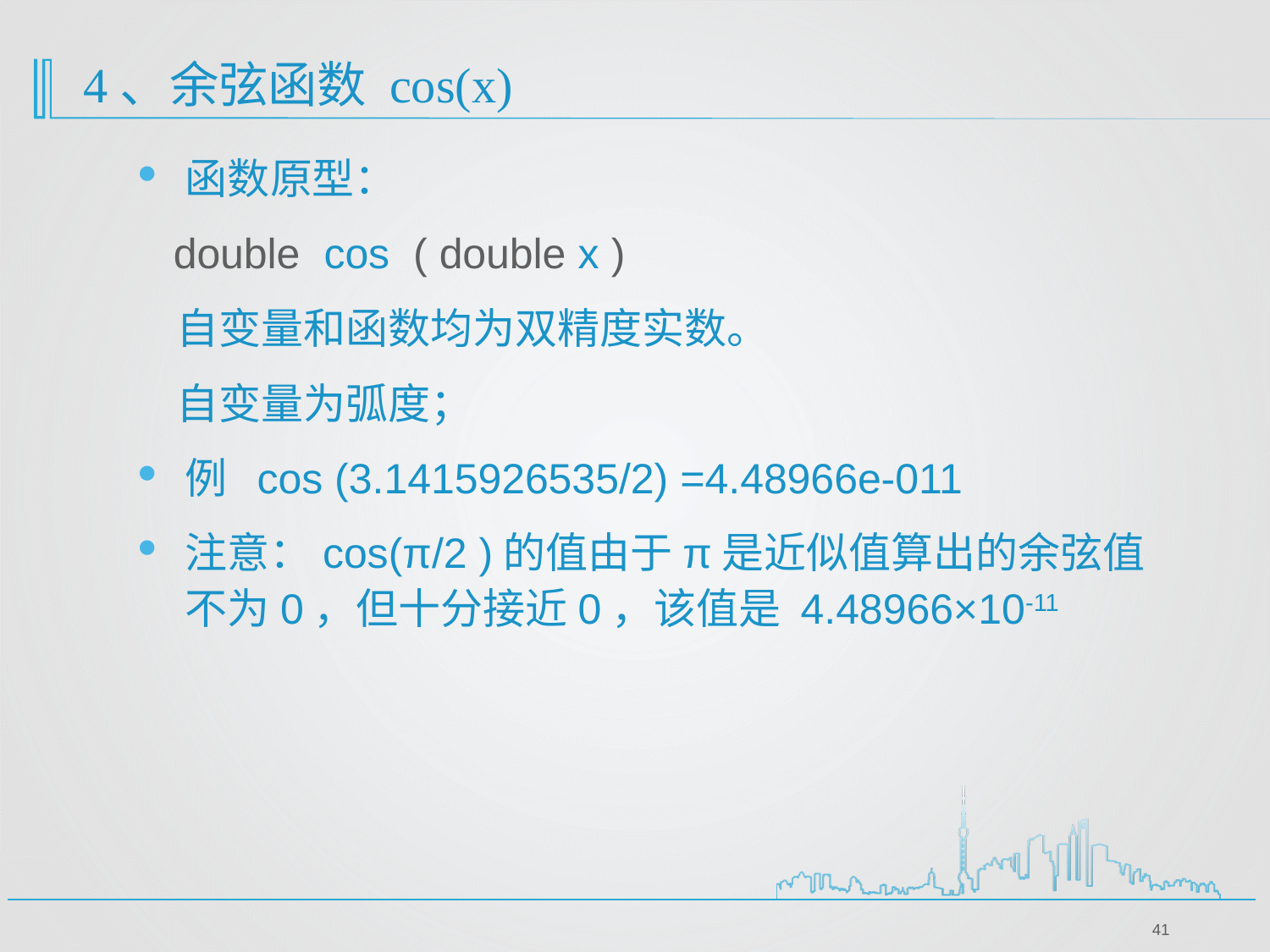

4、余弦函数 cos(x)
函数原型：
   double  cos  ( double x )
   自变量和函数均为双精度实数。
   自变量为弧度；
例  cos (3.1415926535/2) =4.48966e-011
注意：cos(π/2 )的值由于π是近似值算出的余弦值不为0，但十分接近0，该值是 4.48966×10-11
41